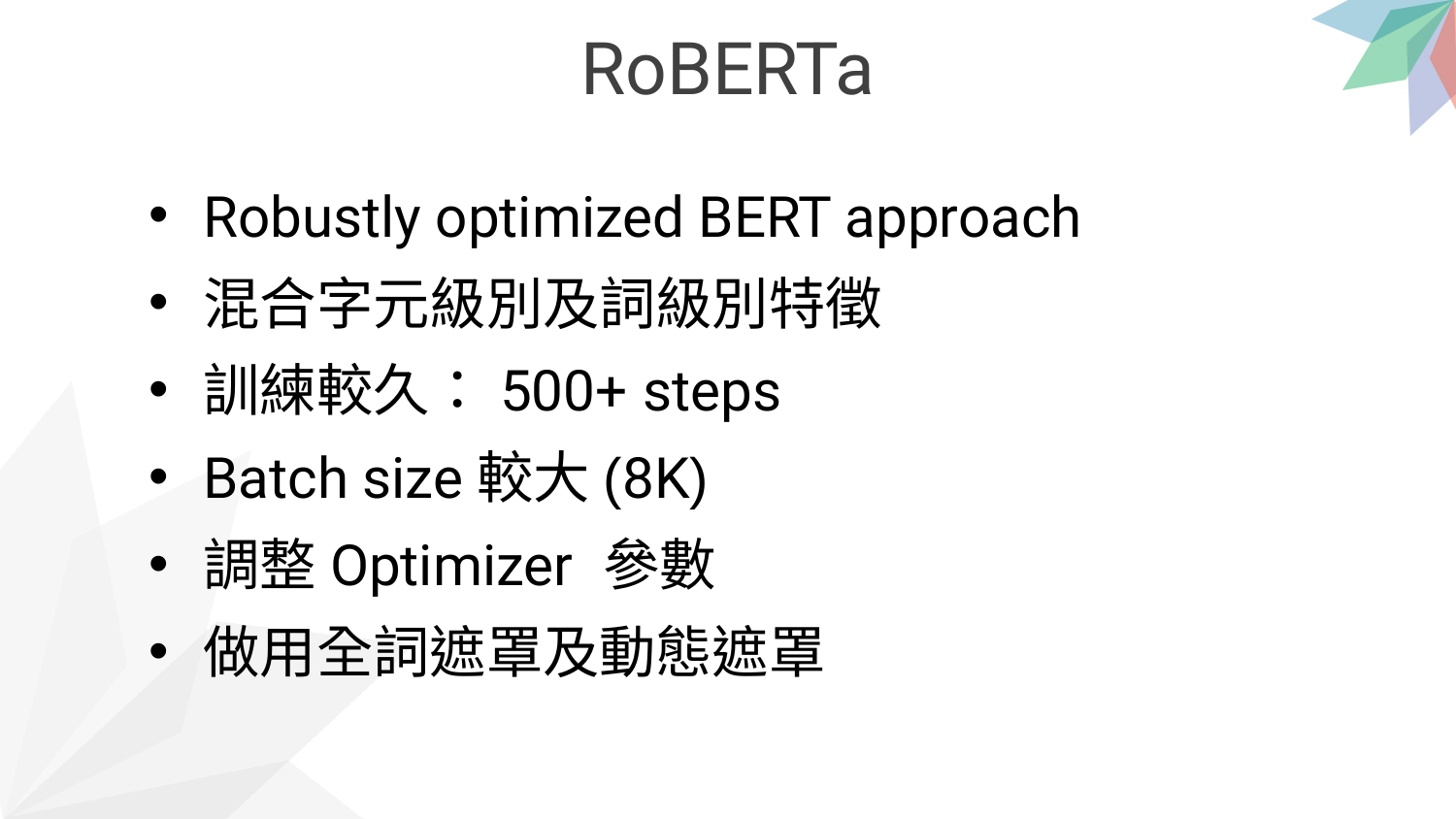

RoBERTa
Robustly optimized BERT approach

混合字元級別及詞級別特徵

訓練較久：500+ steps

Batch size較大(8K)

調整Optimizer 參數

做用全詞遮罩及動態遮罩